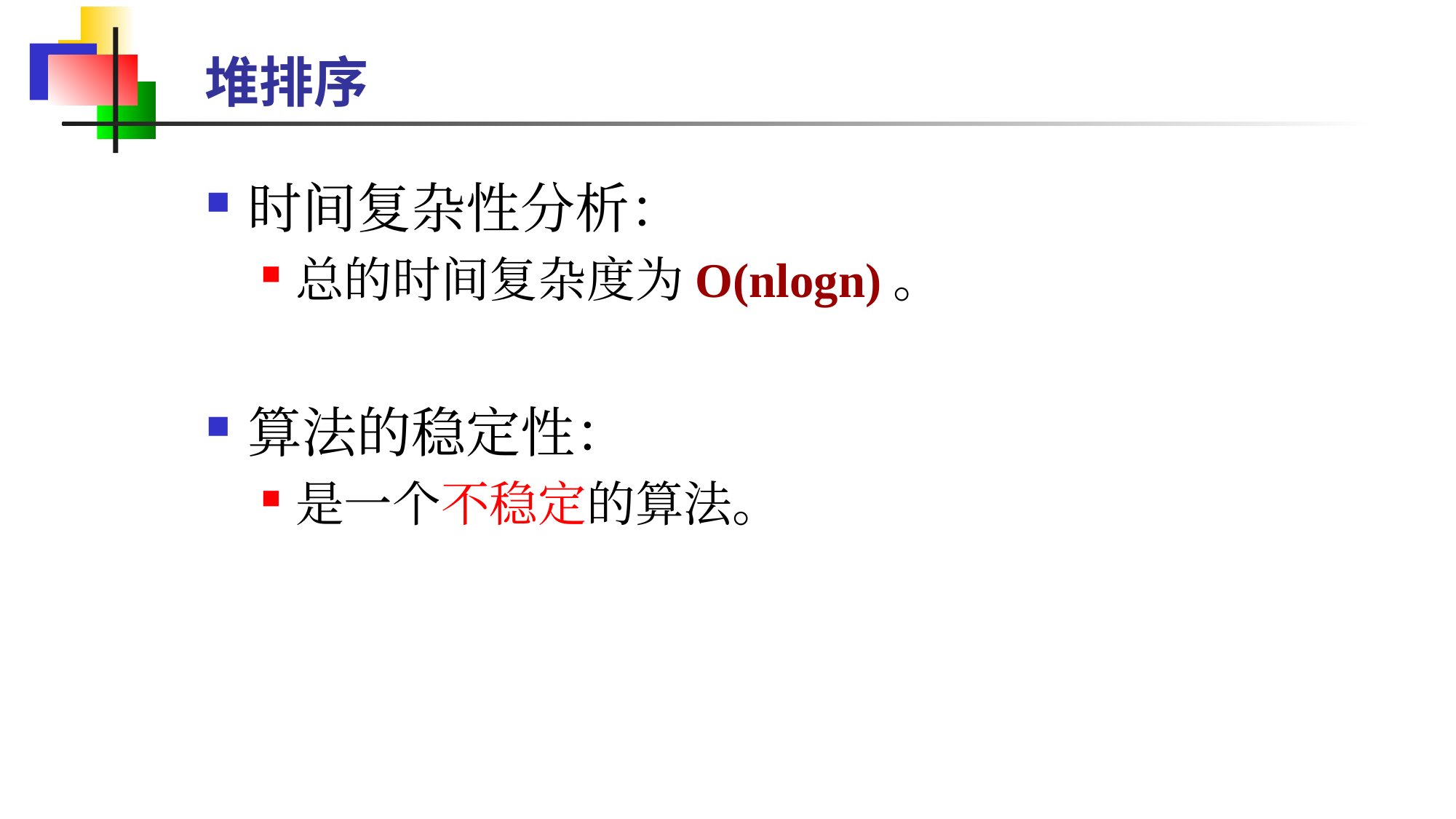

堆排序
时间复杂性分析：
总的时间复杂度为O(nlogn)。

算法的稳定性：
是一个不稳定的算法。